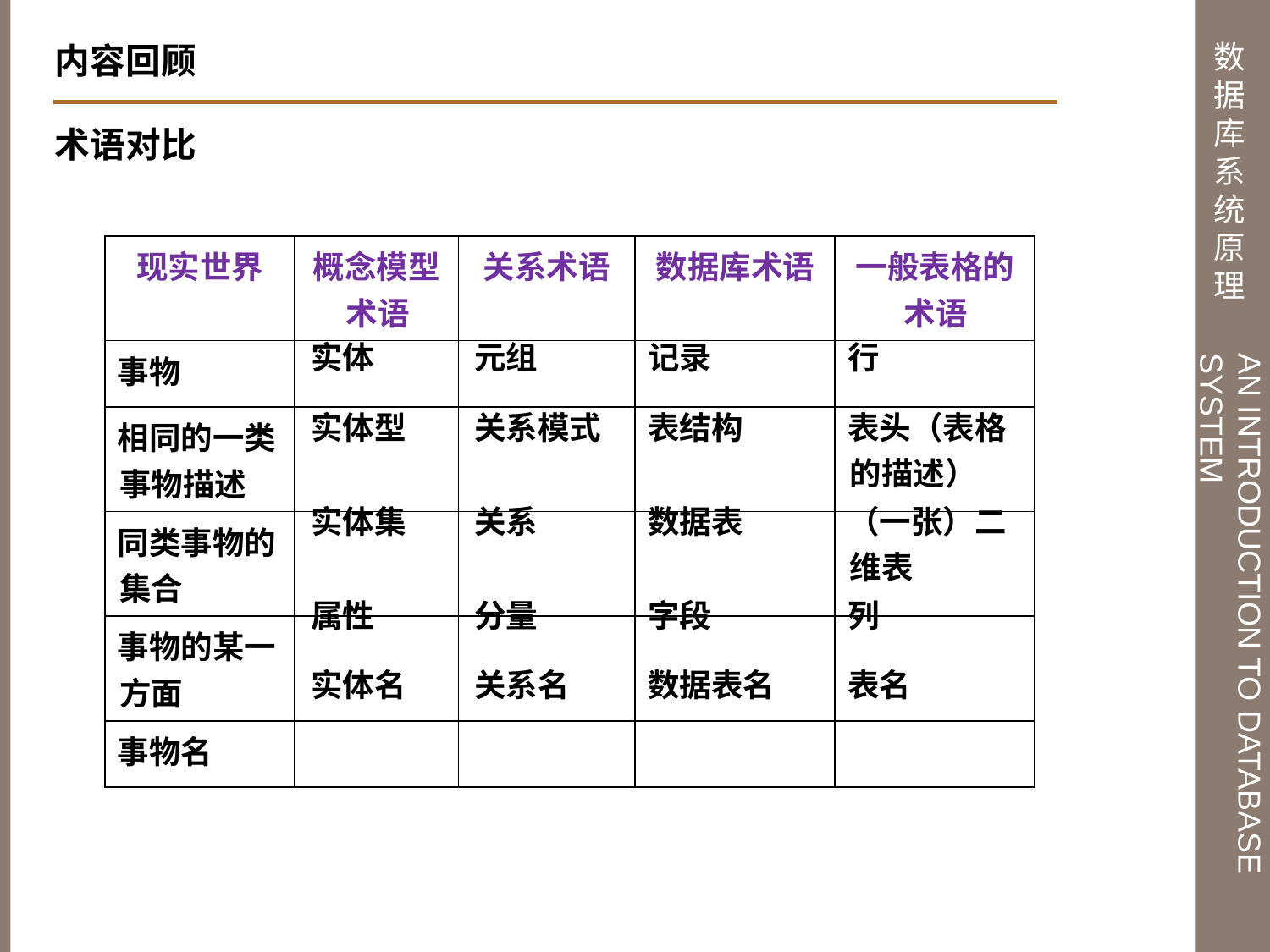

内容回顾
术语对比
| 现实世界 | 概念模型术语 | 关系术语 | 数据库术语 | 一般表格的术语 |
| --- | --- | --- | --- | --- |
| 事物 |  |  |  |  |
| 相同的一类事物描述 |  |  |  |  |
| 同类事物的集合 |  |  |  |  |
| 事物的某一方面 |  |  |  |  |
| 事物名 |  |  |  |  |
| 实体 |
| --- |
| 实体型 |
| 实体集 |
| 属性 |
| 实体名 |
| 元组 |
| --- |
| 关系模式 |
| 关系 |
| 分量 |
| 关系名 |
| 记录 |
| --- |
| 表结构 |
| 数据表 |
| 字段 |
| 数据表名 |
| 行 |
| --- |
| 表头（表格的描述） |
| （一张）二维表 |
| 列 |
| 表名 |